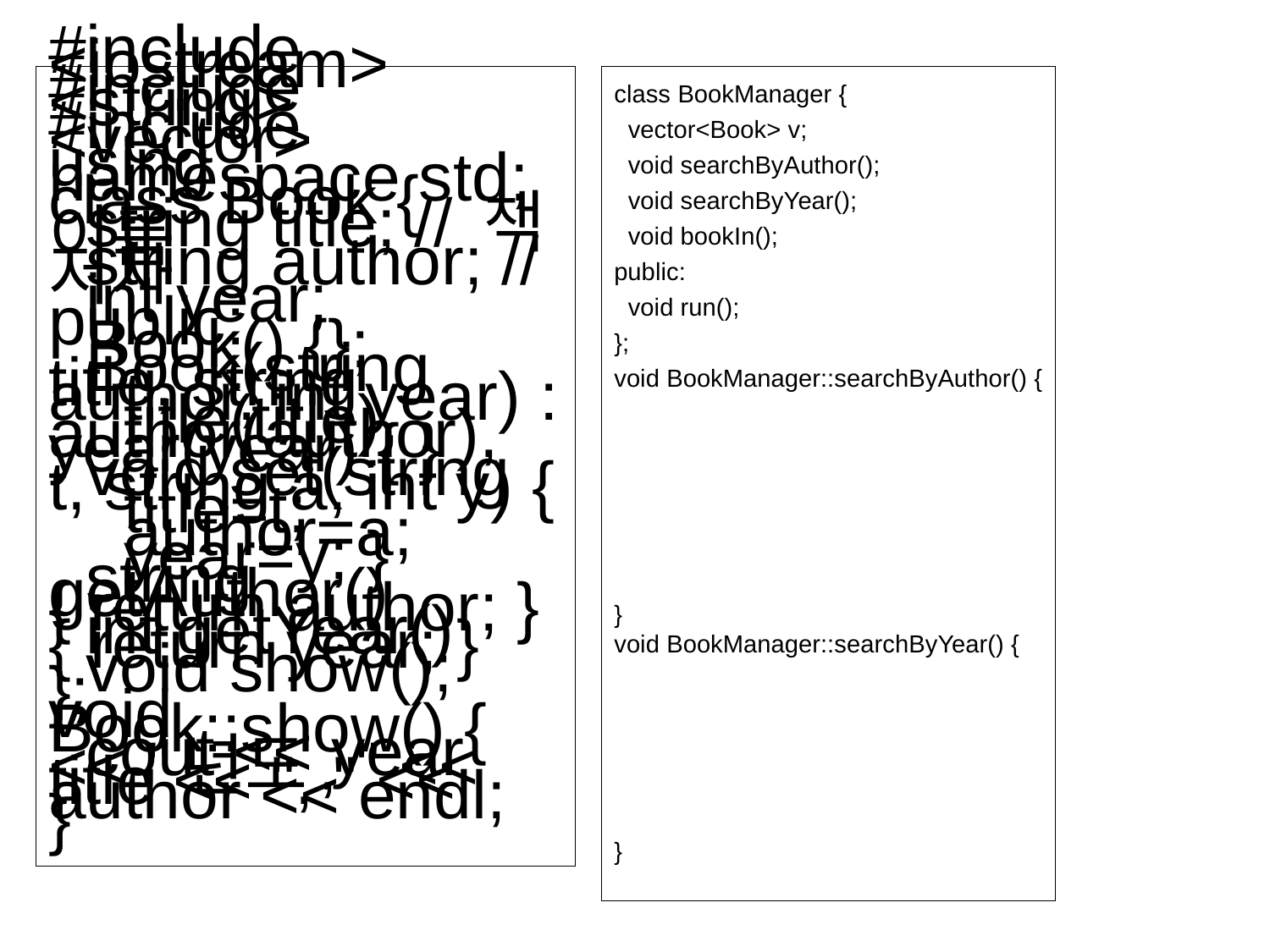

#include <iostream>
#include <string>
#include <vector>
using namespace std;
class Book {
  string title; // 책 이름
  string author; // 저자
  int year;
public:
  Book() {};
  Book(string title, string author, int year) :
    title(title), author(author), year(year) { }
  void set(string t, string a, int y) {
    title=t;
    author=a;
    year=y; }
  string getAuthor() { return author; }
  int getYear() { return year; }
  void show();
};
void Book::show() {
  cout << year << "년도, " << title << ", " << author << endl;
}

class BookManager {
  vector<Book> v;
  void searchByAuthor();
  void searchByYear();
  void bookIn();
public:
  void run();
};
void BookManager::searchByAuthor() {

}
void BookManager::searchByYear() {

}

7